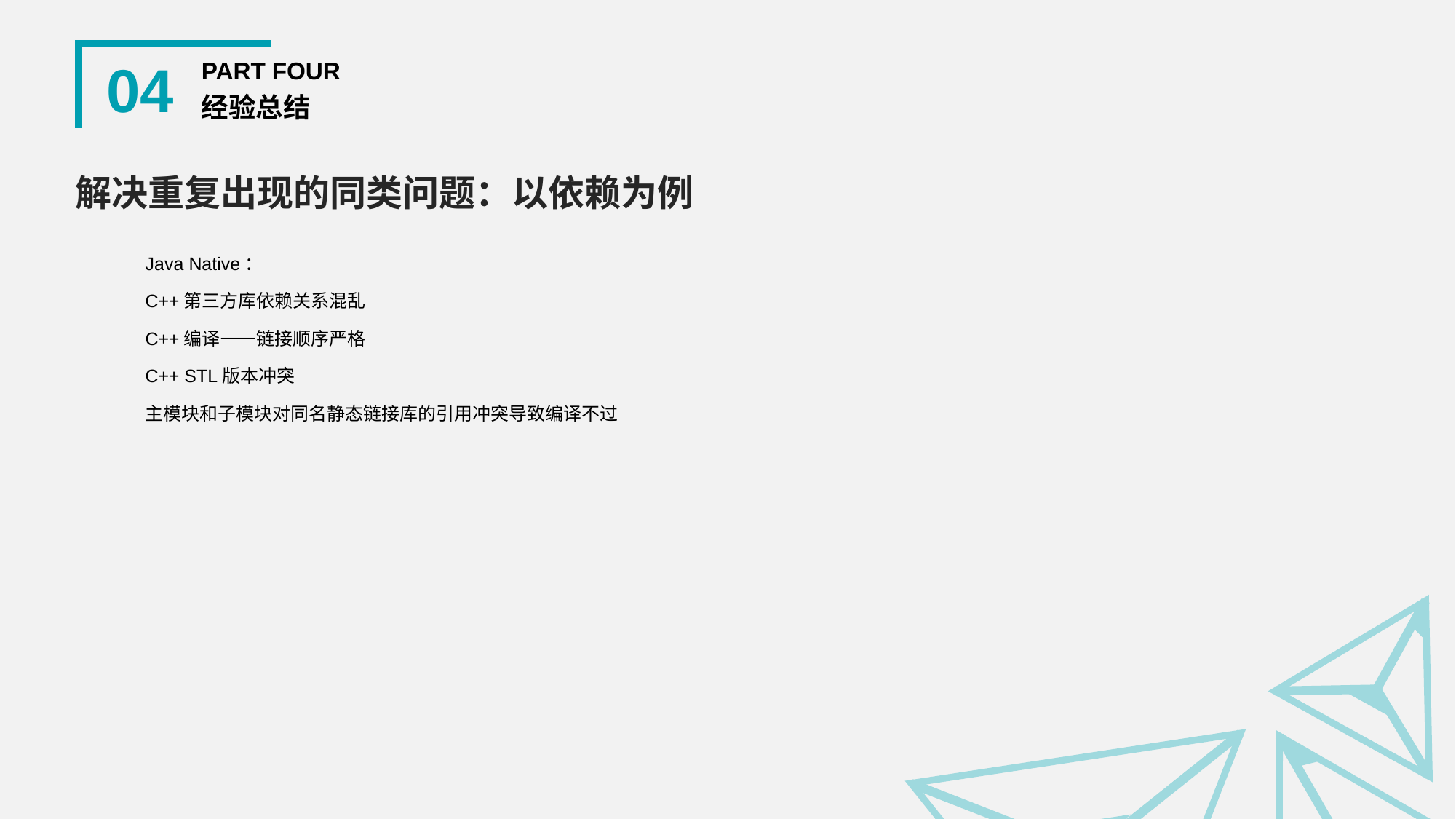

04
PART FOUR
经验总结
解决重复出现的同类问题：以依赖为例
Java Native：
C++第三方库依赖关系混乱
C++编译——链接顺序严格
C++ STL版本冲突
主模块和子模块对同名静态链接库的引用冲突导致编译不过